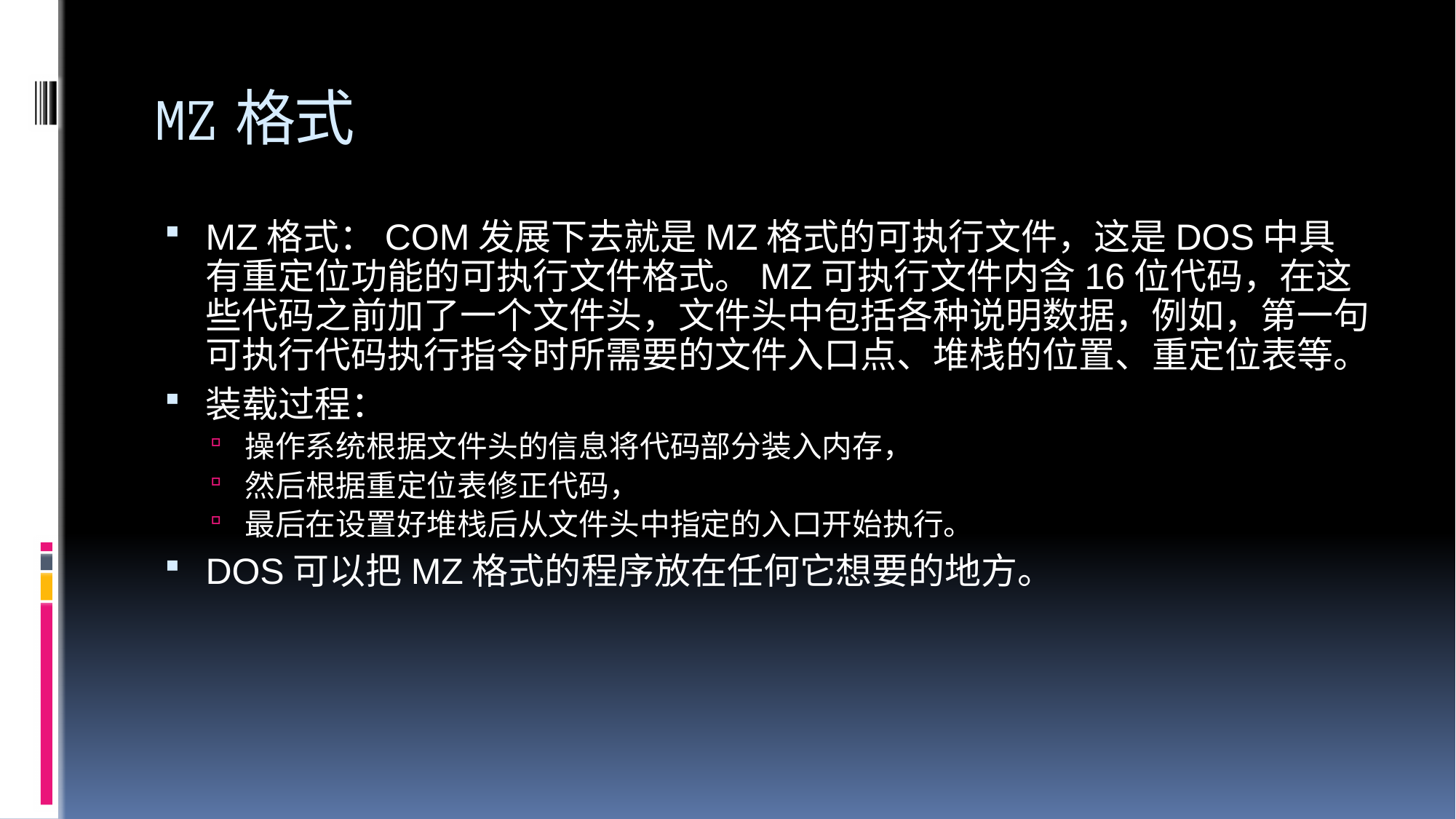

# MZ格式
MZ格式：COM发展下去就是MZ格式的可执行文件，这是DOS中具有重定位功能的可执行文件格式。MZ可执行文件内含16位代码，在这些代码之前加了一个文件头，文件头中包括各种说明数据，例如，第一句可执行代码执行指令时所需要的文件入口点、堆栈的位置、重定位表等。
装载过程：
操作系统根据文件头的信息将代码部分装入内存，
然后根据重定位表修正代码，
最后在设置好堆栈后从文件头中指定的入口开始执行。
DOS可以把MZ格式的程序放在任何它想要的地方。